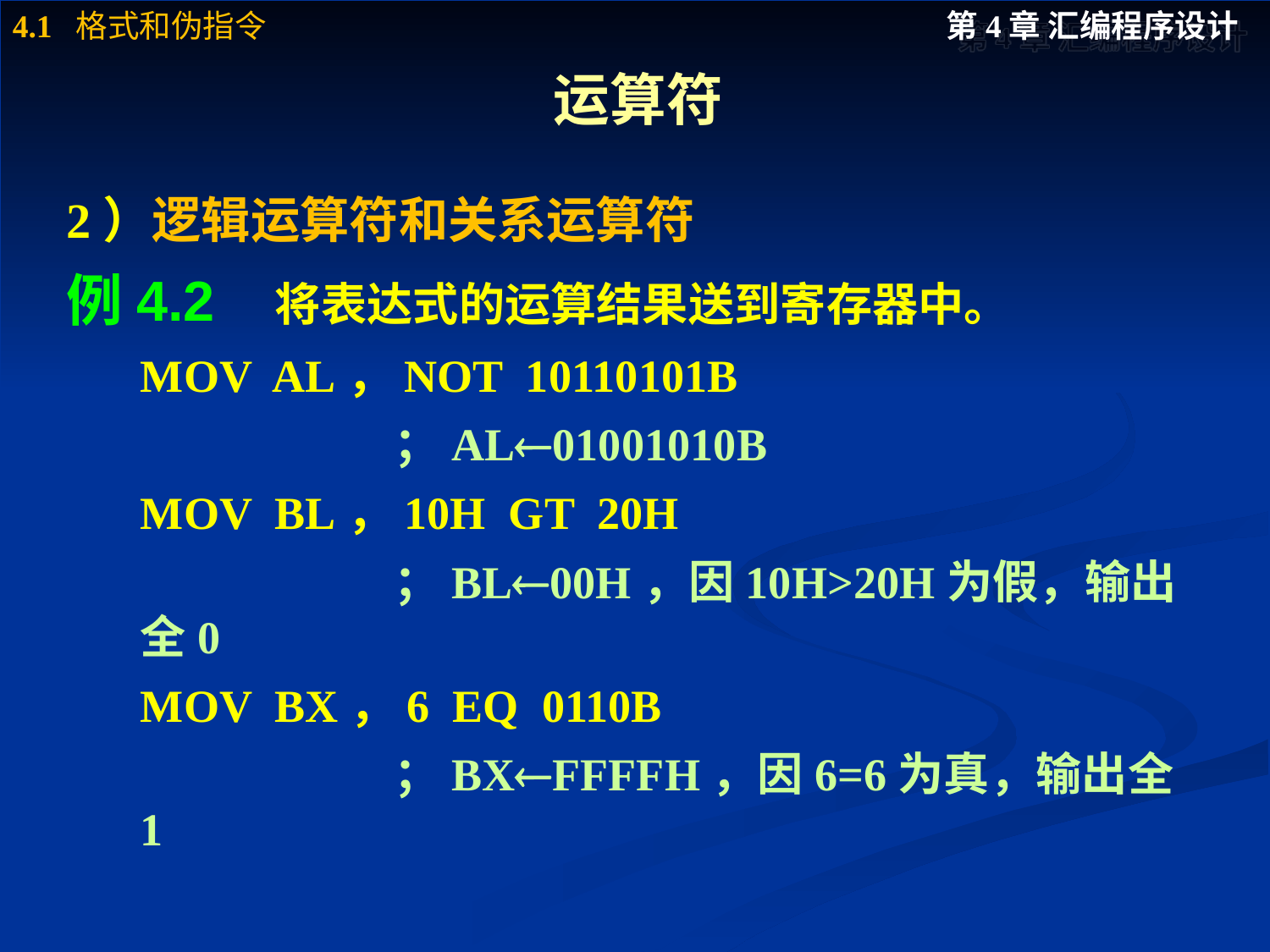

# 运算符
2）逻辑运算符和关系运算符
例4.2   将表达式的运算结果送到寄存器中。
	MOV  AL，NOT  10110101B
			；AL←01001010B
	MOV  BL，10H  GT  20H
			；BL←00H，因10H>20H为假，输出全0
	MOV  BX，6  EQ  0110B
			；BX←FFFFH，因6=6为真，输出全1